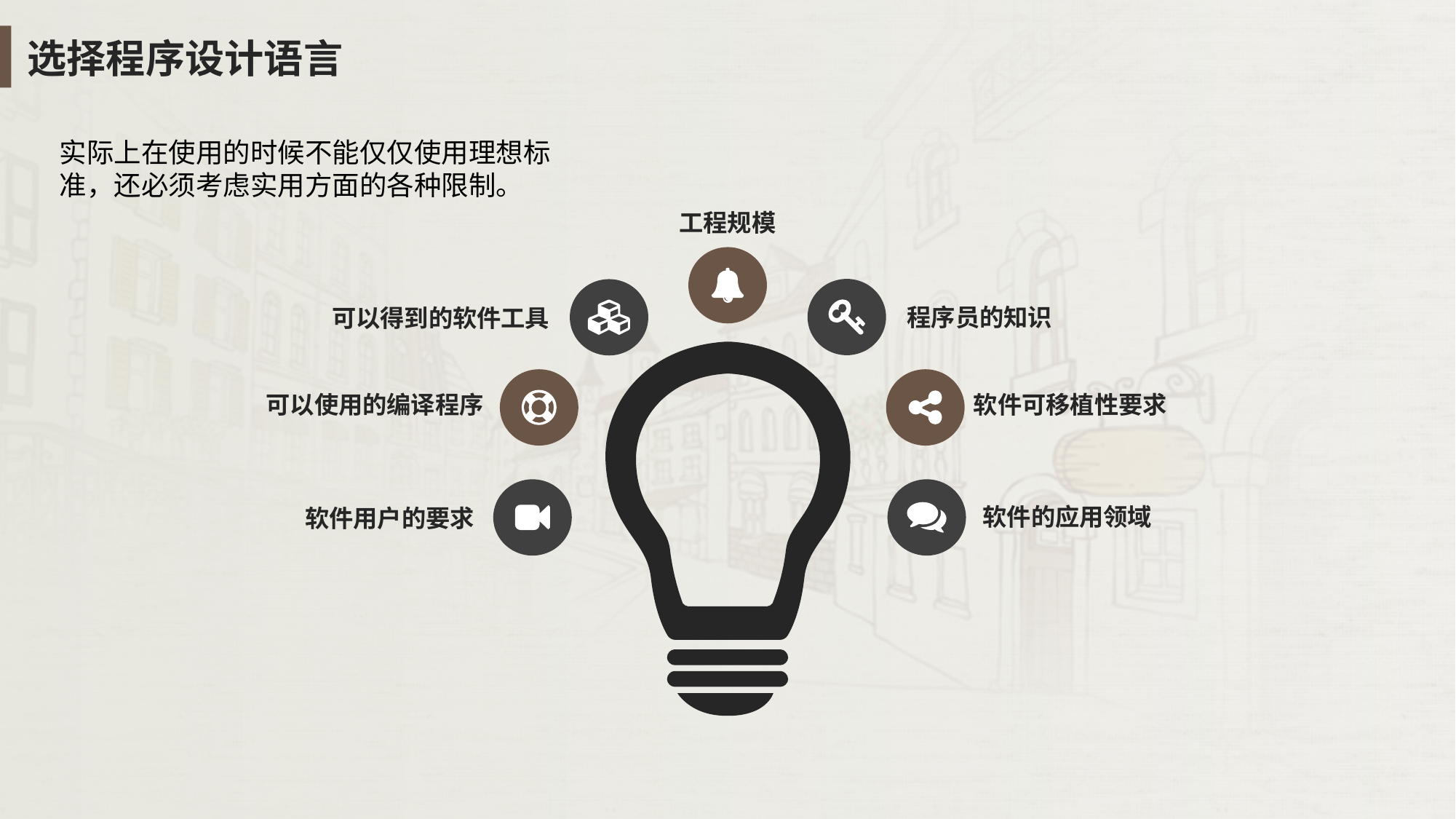

选择程序设计语言
实际上在使用的时候不能仅仅使用理想标准，还必须考虑实用方面的各种限制。
工程规模

程序员的知识
可以得到的软件工具

软件可移植性要求

可以使用的编译程序

软件的应用领域

软件用户的要求